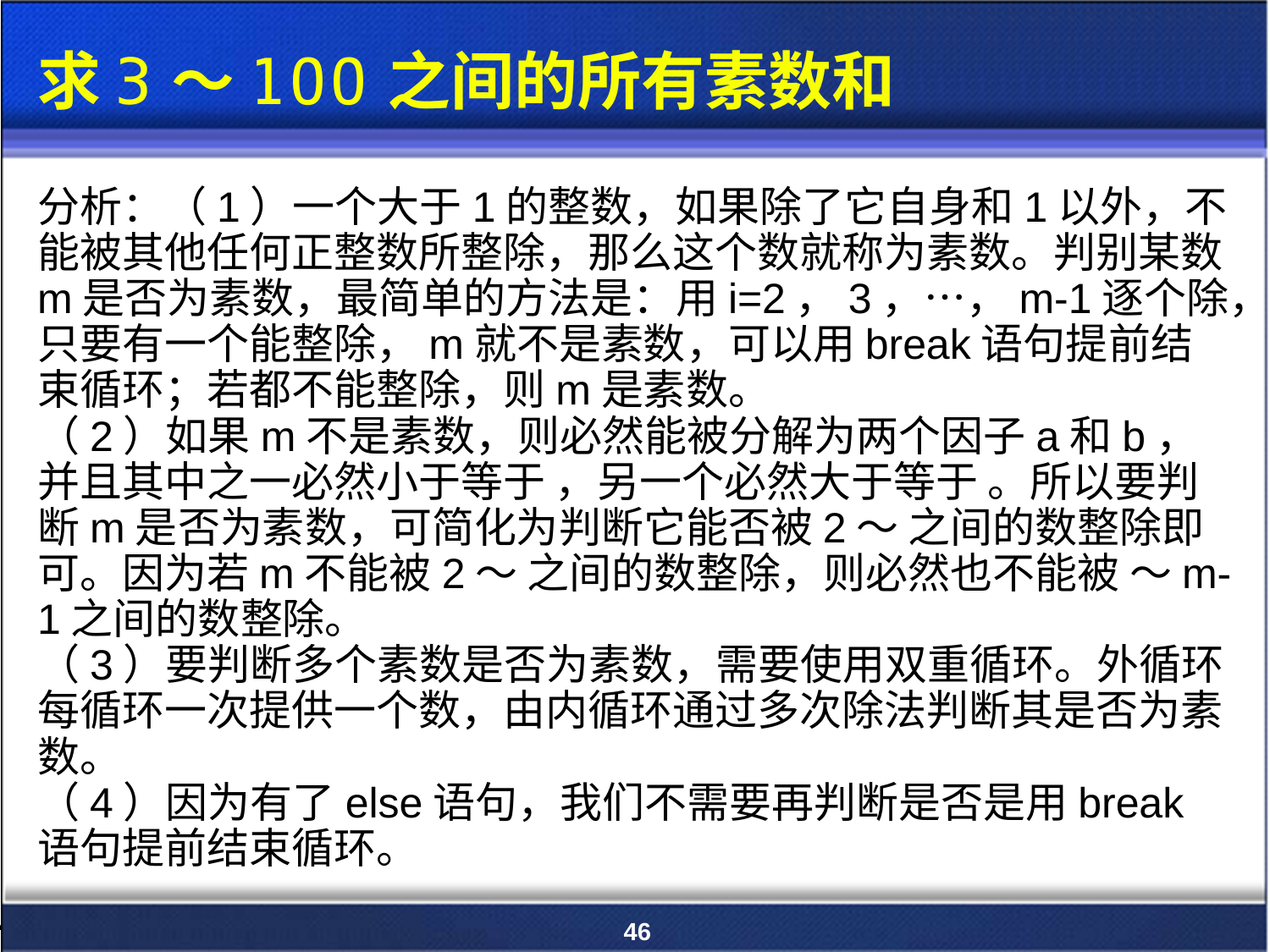

求3～100之间的所有素数和

分析：（1）一个大于1的整数，如果除了它自身和1以外，不能被其他任何正整数所整除，那么这个数就称为素数。判别某数m是否为素数，最简单的方法是：用i=2，3，…，m-1逐个除，只要有一个能整除，m就不是素数，可以用break语句提前结束循环；若都不能整除，则m是素数。
（2）如果m不是素数，则必然能被分解为两个因子a和b，并且其中之一必然小于等于 ，另一个必然大于等于 。所以要判断m是否为素数，可简化为判断它能否被2～ 之间的数整除即可。因为若m不能被2～ 之间的数整除，则必然也不能被 ～m-1之间的数整除。
（3）要判断多个素数是否为素数，需要使用双重循环。外循环每循环一次提供一个数，由内循环通过多次除法判断其是否为素数。
（4）因为有了else语句，我们不需要再判断是否是用break语句提前结束循环。
46